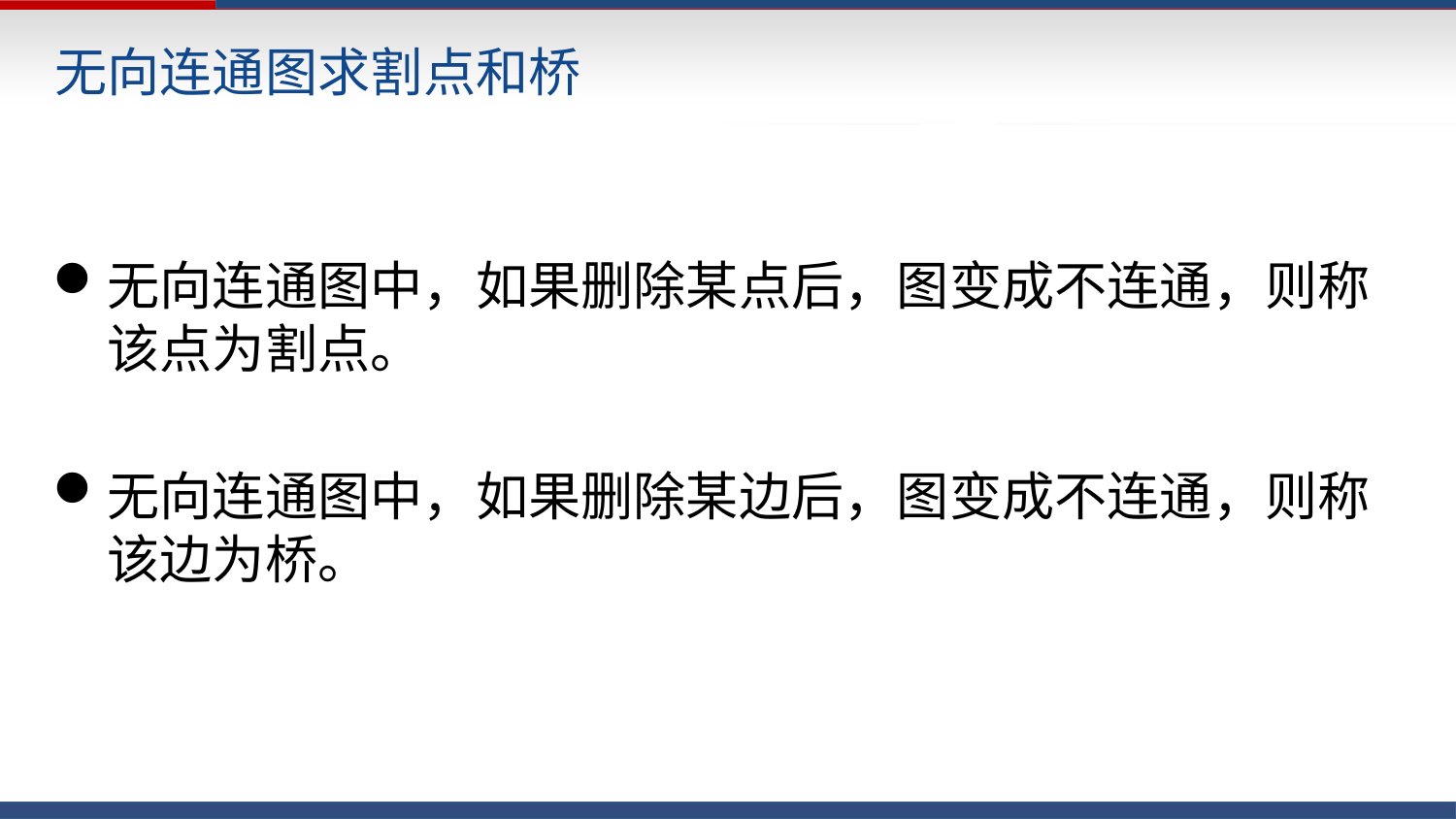

无向连通图求割点和桥
无向连通图中，如果删除某点后，图变成不连通，则称该点为割点。

无向连通图中，如果删除某边后，图变成不连通，则称该边为桥。